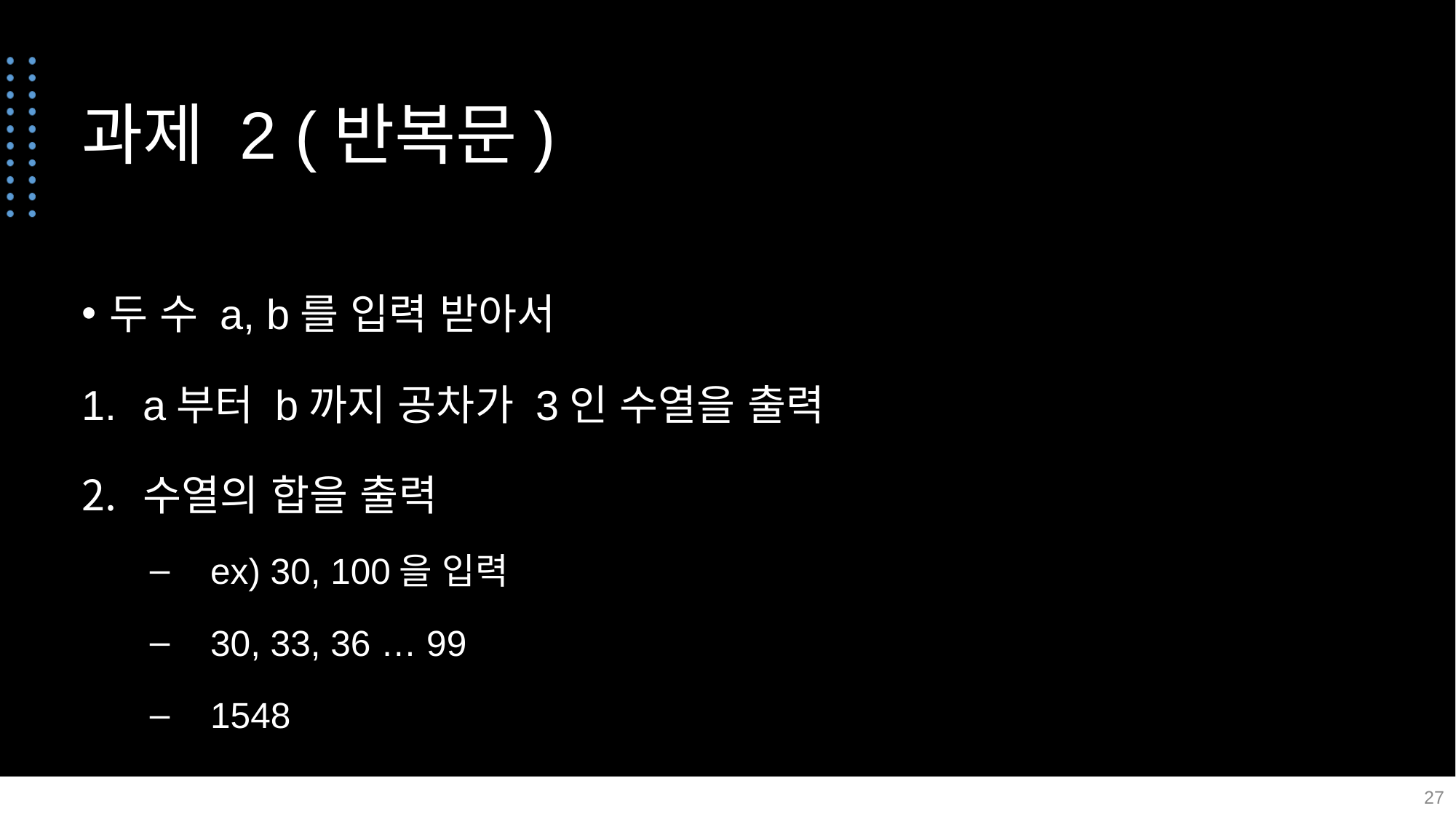

# 과제 2 (반복문)
두 수 a, b를 입력 받아서
a부터 b까지 공차가 3인 수열을 출력
수열의 합을 출력
ex) 30, 100을 입력
30, 33, 36 … 99
1548
27